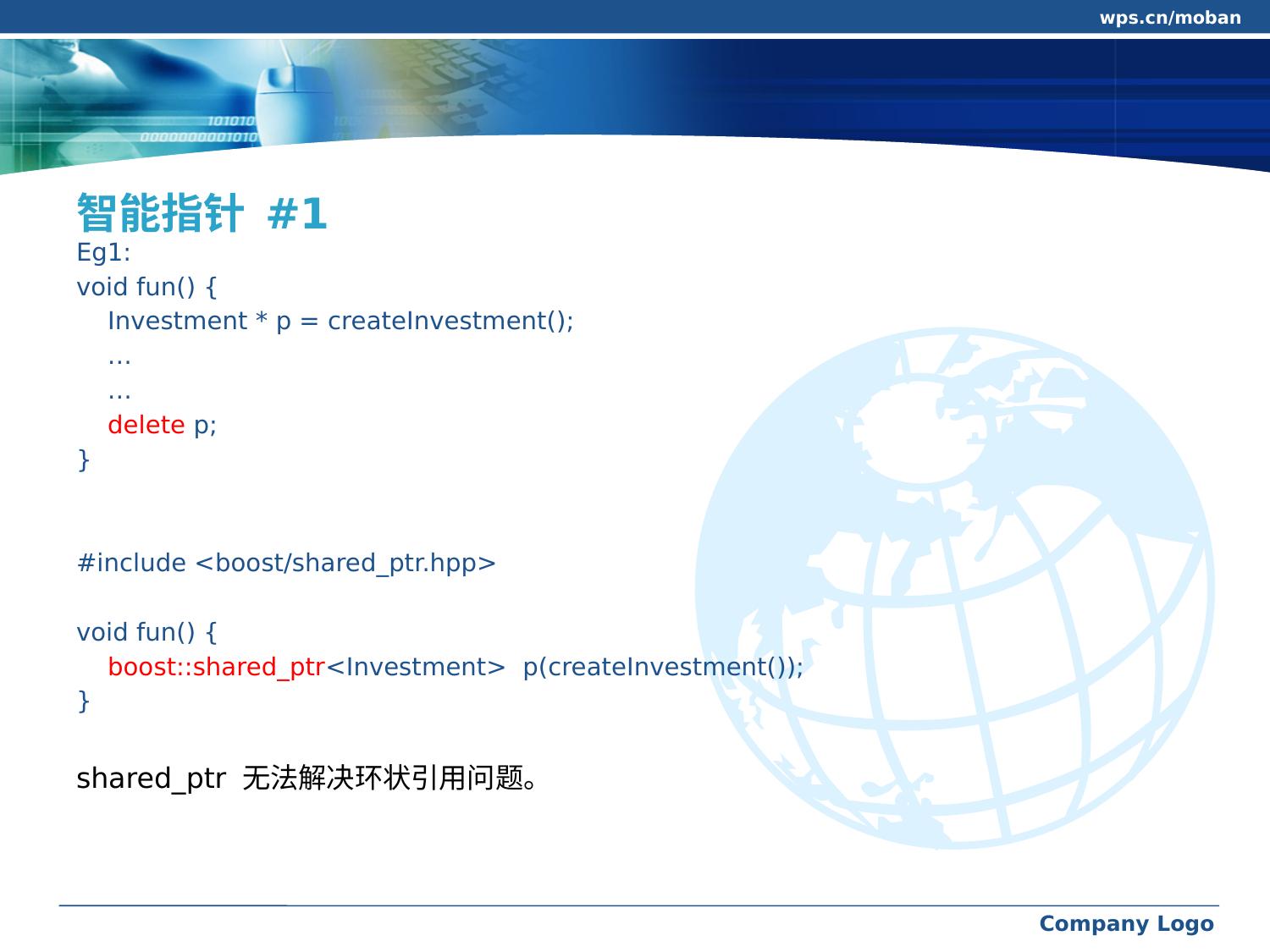

wps.cn/moban

#
智能指针 #1
Eg1:
void fun() {
    Investment * p = createInvestment();
    …
    …
    delete p;
}

#include <boost/shared_ptr.hpp>

void fun() {
    boost::shared_ptr<Investment>  p(createInvestment());
}

shared_ptr 无法解决环状引用问题。

Company Logo